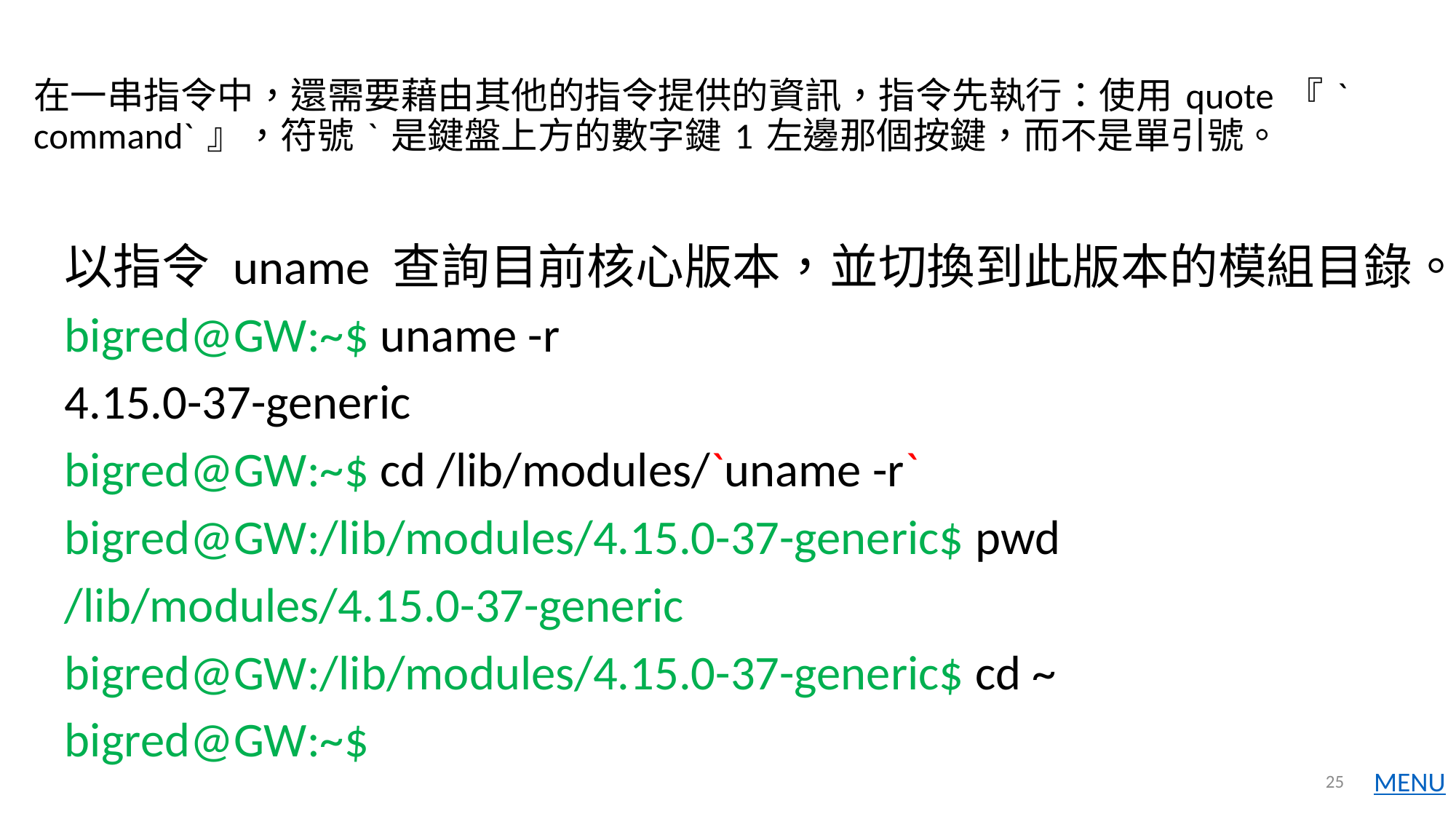

# 在一串指令中，還需要藉由其他的指令提供的資訊，指令先執行：使用 quote 『 ` command` 』，符號 ` 是鍵盤上方的數字鍵 1 左邊那個按鍵，而不是單引號。
以指令 uname 查詢目前核心版本，並切換到此版本的模組目錄。
bigred@GW:~$ uname -r
4.15.0-37-generic
bigred@GW:~$ cd /lib/modules/`uname -r`
bigred@GW:/lib/modules/4.15.0-37-generic$ pwd
/lib/modules/4.15.0-37-generic
bigred@GW:/lib/modules/4.15.0-37-generic$ cd ~
bigred@GW:~$
25